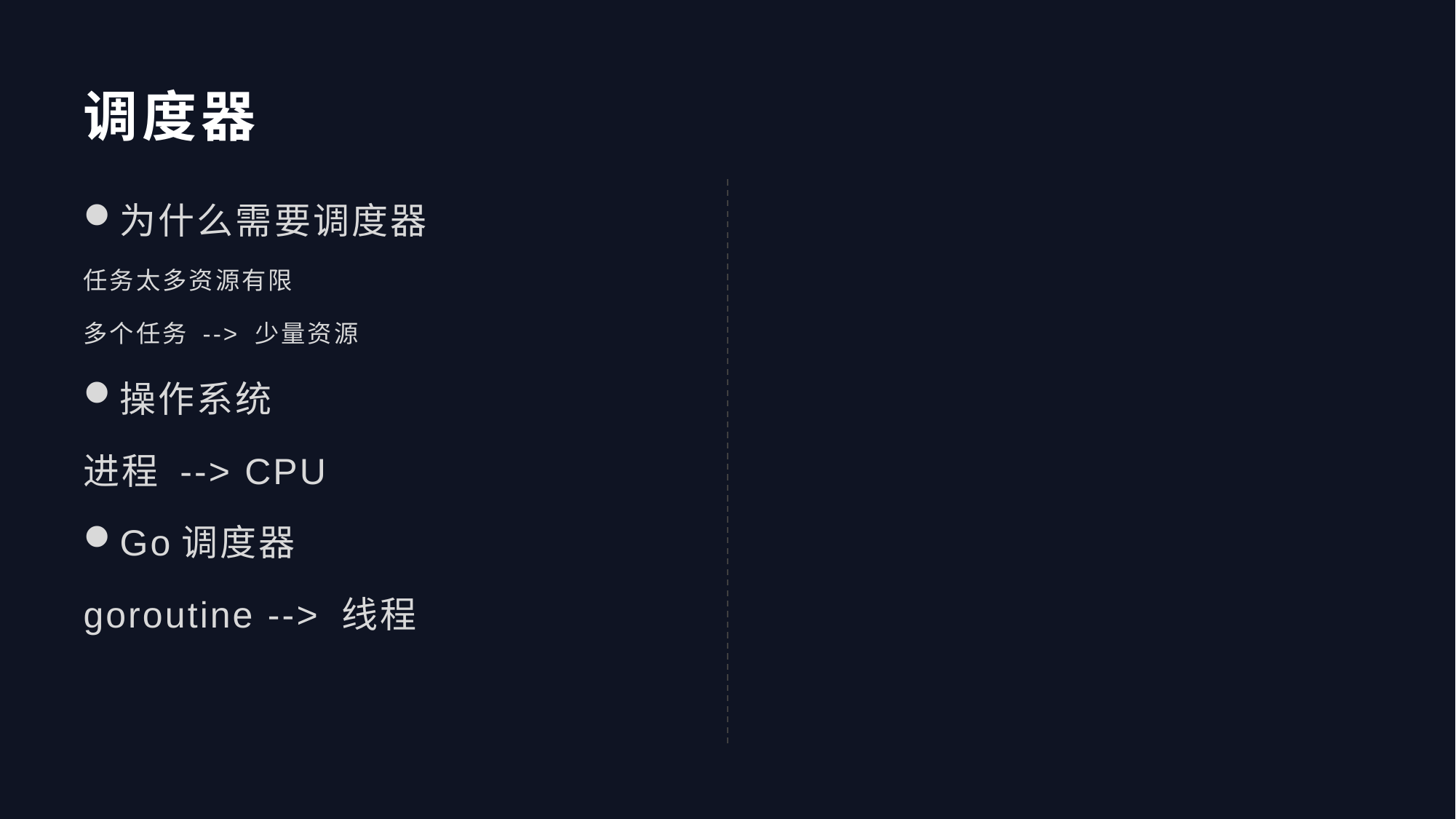

# 调度器
为什么需要调度器
任务太多资源有限
多个任务 --> 少量资源
操作系统
进程 --> CPU
Go调度器
goroutine --> 线程